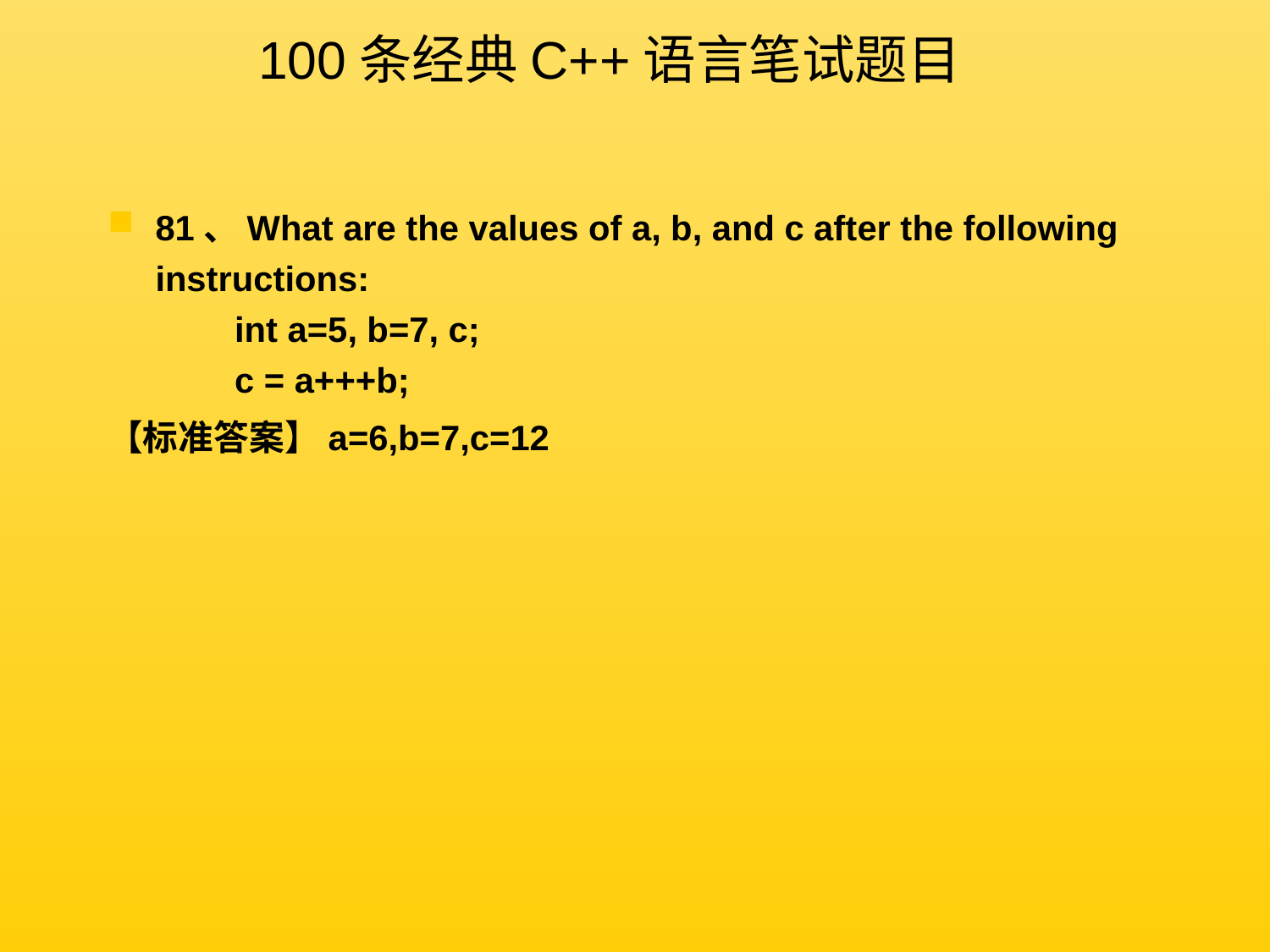

100条经典C++语言笔试题目
81、What are the values of a, b, and c after the following instructions:
　　int a=5, b=7, c;
　　c = a+++b;
【标准答案】a=6,b=7,c=12